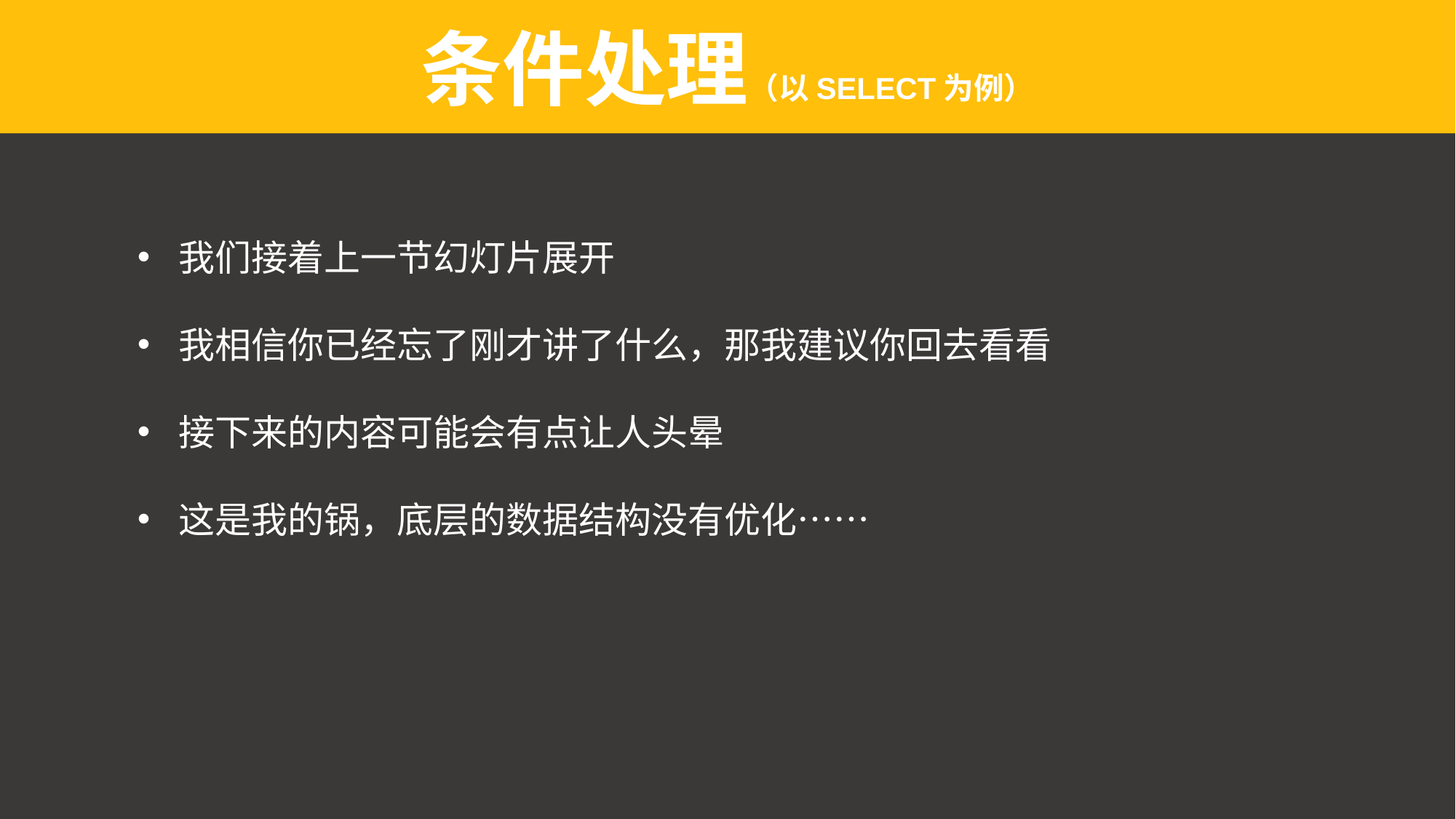

条件处理（以SELECT为例）
我们接着上一节幻灯片展开

我相信你已经忘了刚才讲了什么，那我建议你回去看看

接下来的内容可能会有点让人头晕

这是我的锅，底层的数据结构没有优化……